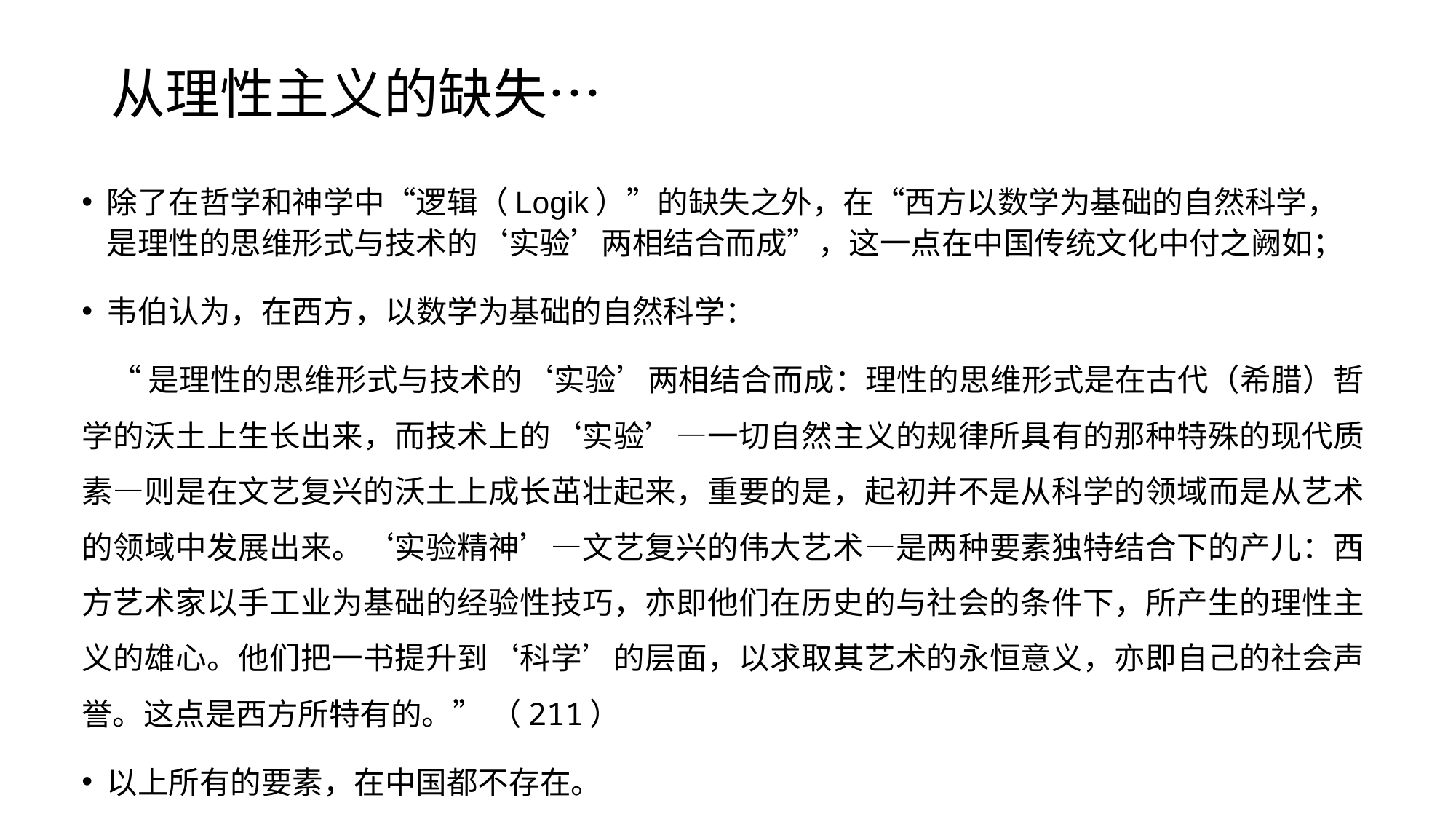

# 从理性主义的缺失…
除了在哲学和神学中“逻辑（Logik）”的缺失之外，在“西方以数学为基础的自然科学，是理性的思维形式与技术的‘实验’两相结合而成”，这一点在中国传统文化中付之阙如；
韦伯认为，在西方，以数学为基础的自然科学：
    “是理性的思维形式与技术的‘实验’两相结合而成：理性的思维形式是在古代（希腊）哲学的沃土上生长出来，而技术上的‘实验’—一切自然主义的规律所具有的那种特殊的现代质素—则是在文艺复兴的沃土上成长茁壮起来，重要的是，起初并不是从科学的领域而是从艺术的领域中发展出来。‘实验精神’—文艺复兴的伟大艺术—是两种要素独特结合下的产儿：西方艺术家以手工业为基础的经验性技巧，亦即他们在历史的与社会的条件下，所产生的理性主义的雄心。他们把一书提升到‘科学’的层面，以求取其艺术的永恒意义，亦即自己的社会声誉。这点是西方所特有的。” （211）
以上所有的要素，在中国都不存在。